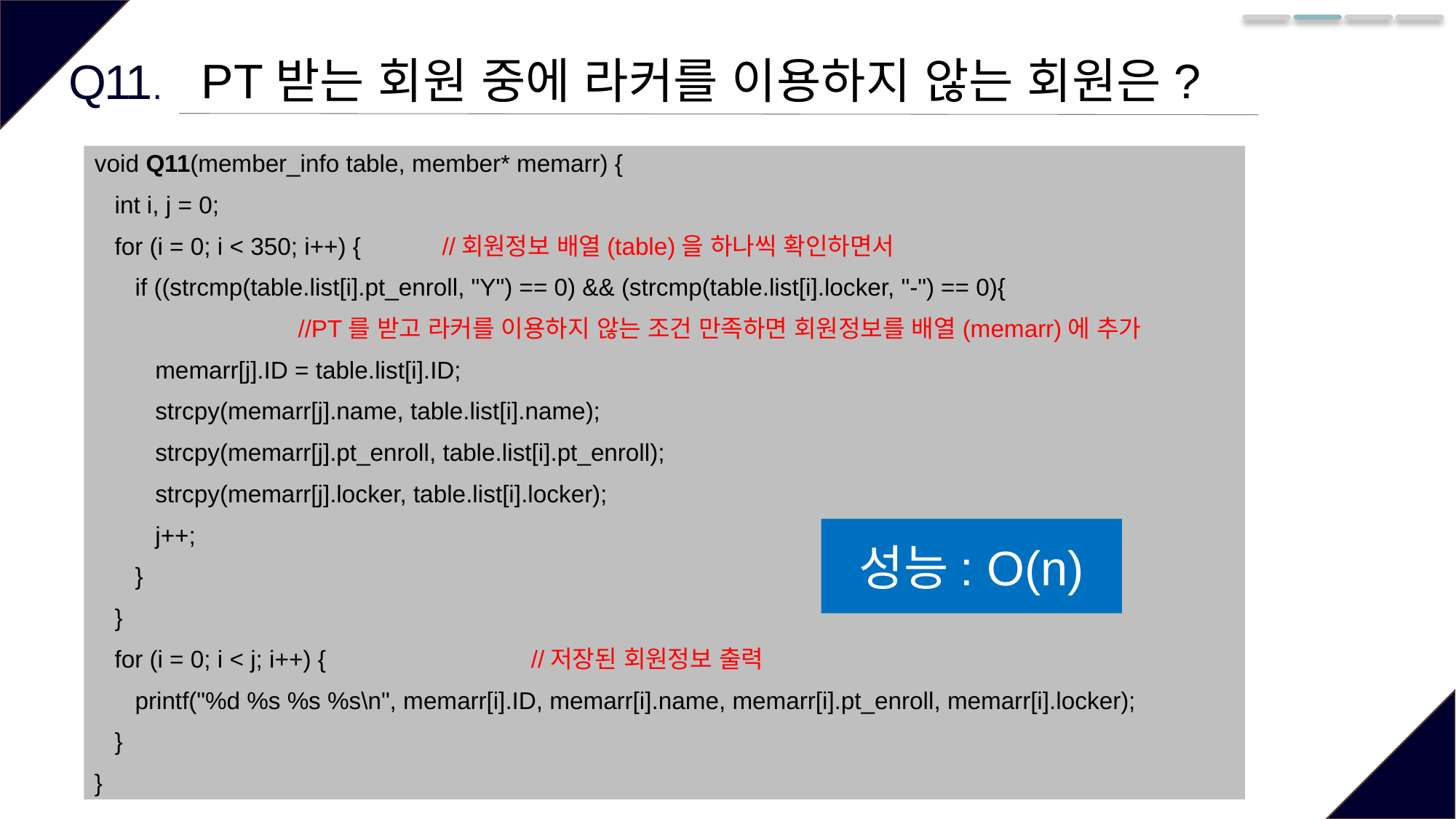

PT받는 회원 중에 라커를 이용하지 않는 회원은?
Q11.
void Q11(member_info table, member* memarr) {
   int i, j = 0;
   for (i = 0; i < 350; i++) {        	   //회원정보 배열(table)을 하나씩 확인하면서
      if ((strcmp(table.list[i].pt_enroll, "Y") == 0) && (strcmp(table.list[i].locker, "-") == 0){
 	              //PT를 받고 라커를 이용하지 않는 조건 만족하면 회원정보를 배열(memarr)에 추가
         memarr[j].ID = table.list[i].ID;
         strcpy(memarr[j].name, table.list[i].name);
         strcpy(memarr[j].pt_enroll, table.list[i].pt_enroll);
         strcpy(memarr[j].locker, table.list[i].locker);
         j++;
      }
   }
   for (i = 0; i < j; i++) { 		//저장된 회원정보 출력
      printf("%d %s %s %s\n", memarr[i].ID, memarr[i].name, memarr[i].pt_enroll, memarr[i].locker);
   }
}
성능: O(n)